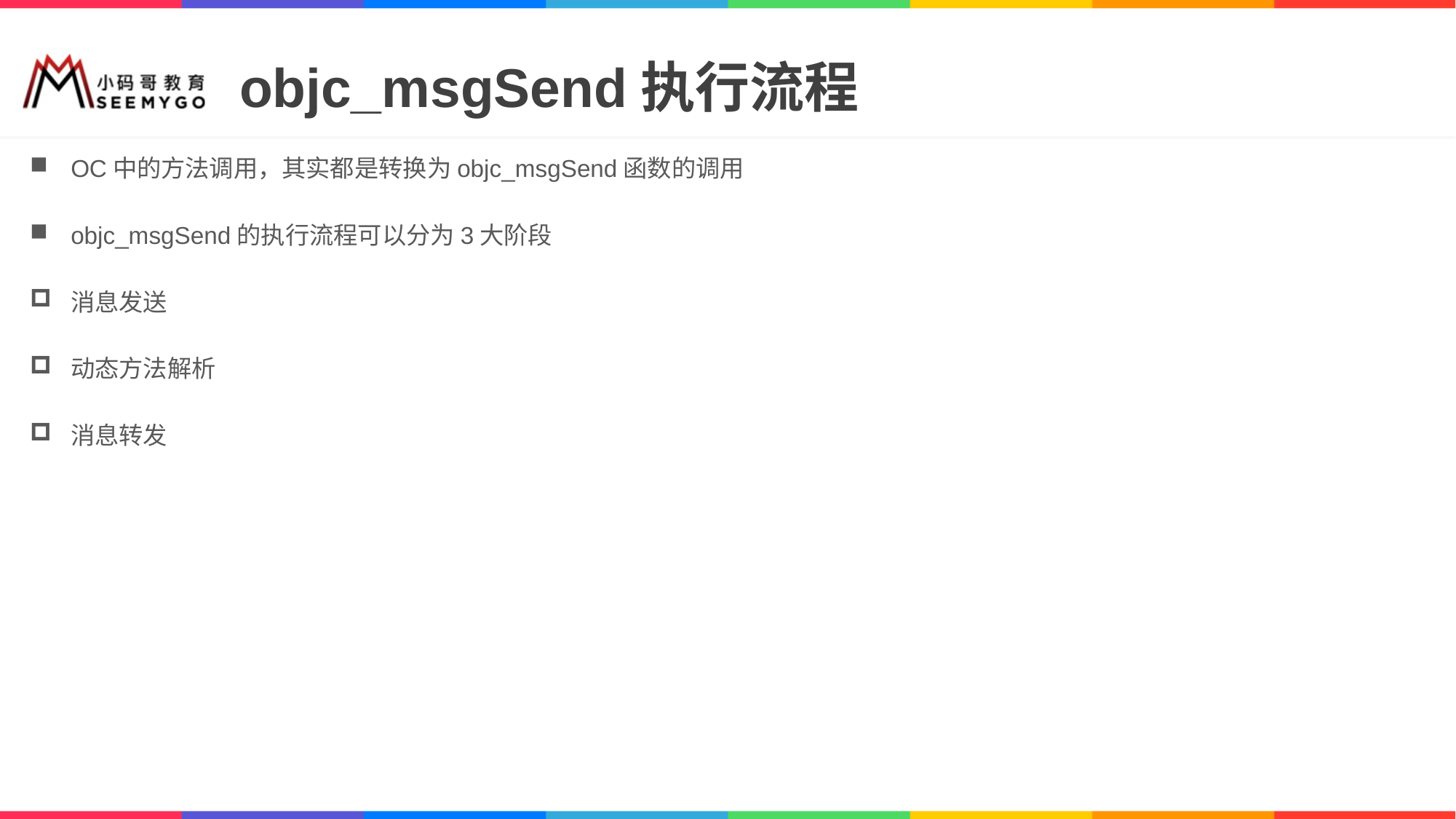

# objc_msgSend执行流程
OC中的方法调用，其实都是转换为objc_msgSend函数的调用

objc_msgSend的执行流程可以分为3大阶段

消息发送

动态方法解析

消息转发